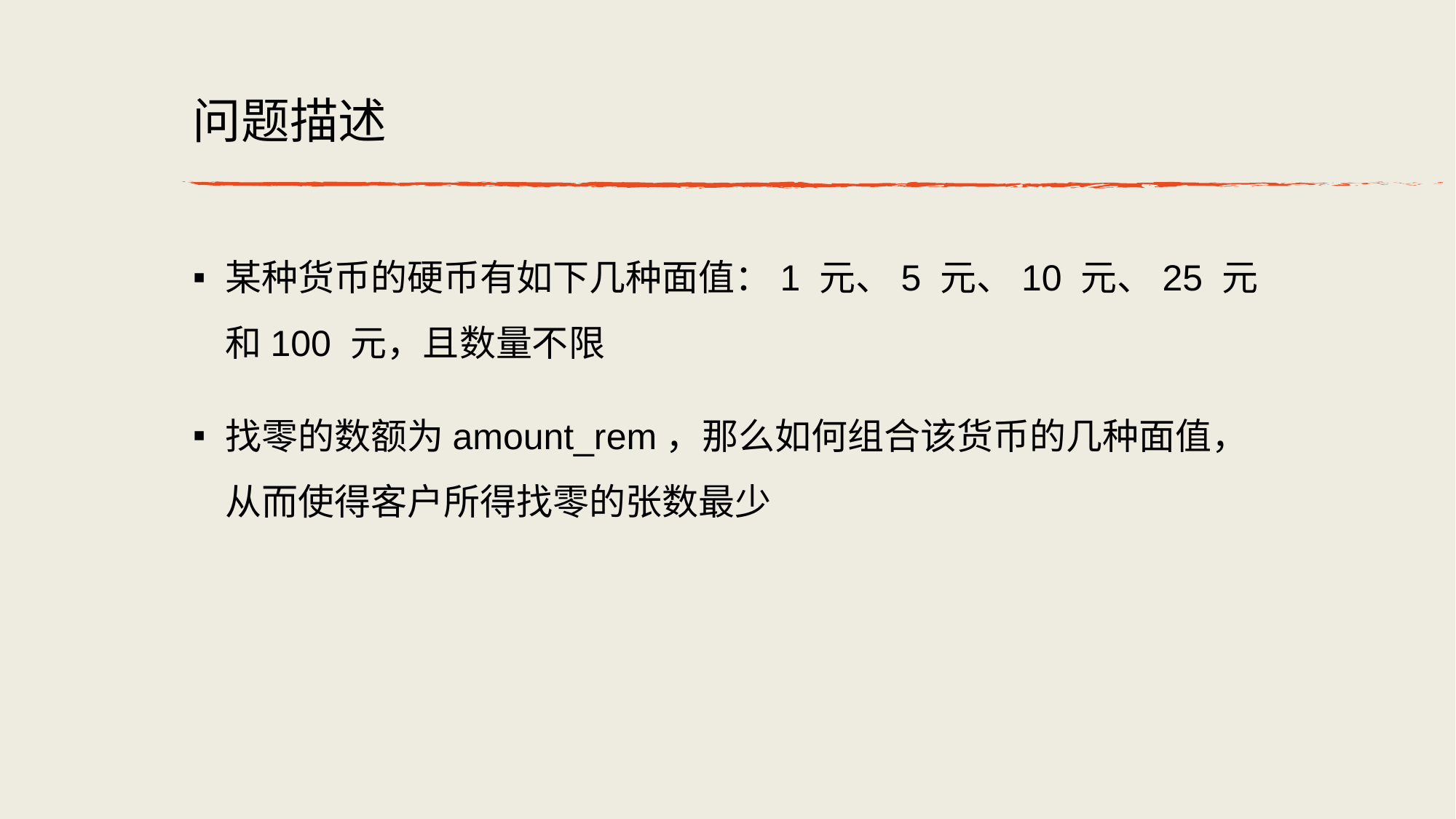

# 问题描述
某种货币的硬币有如下⼏种⾯值：1 元、5 元、10 元、25 元和100 元，且数量不限
找零的数额为amount_rem，那么如何组合该货币的⼏种⾯值，从⽽使得客户所得找零的张数最少